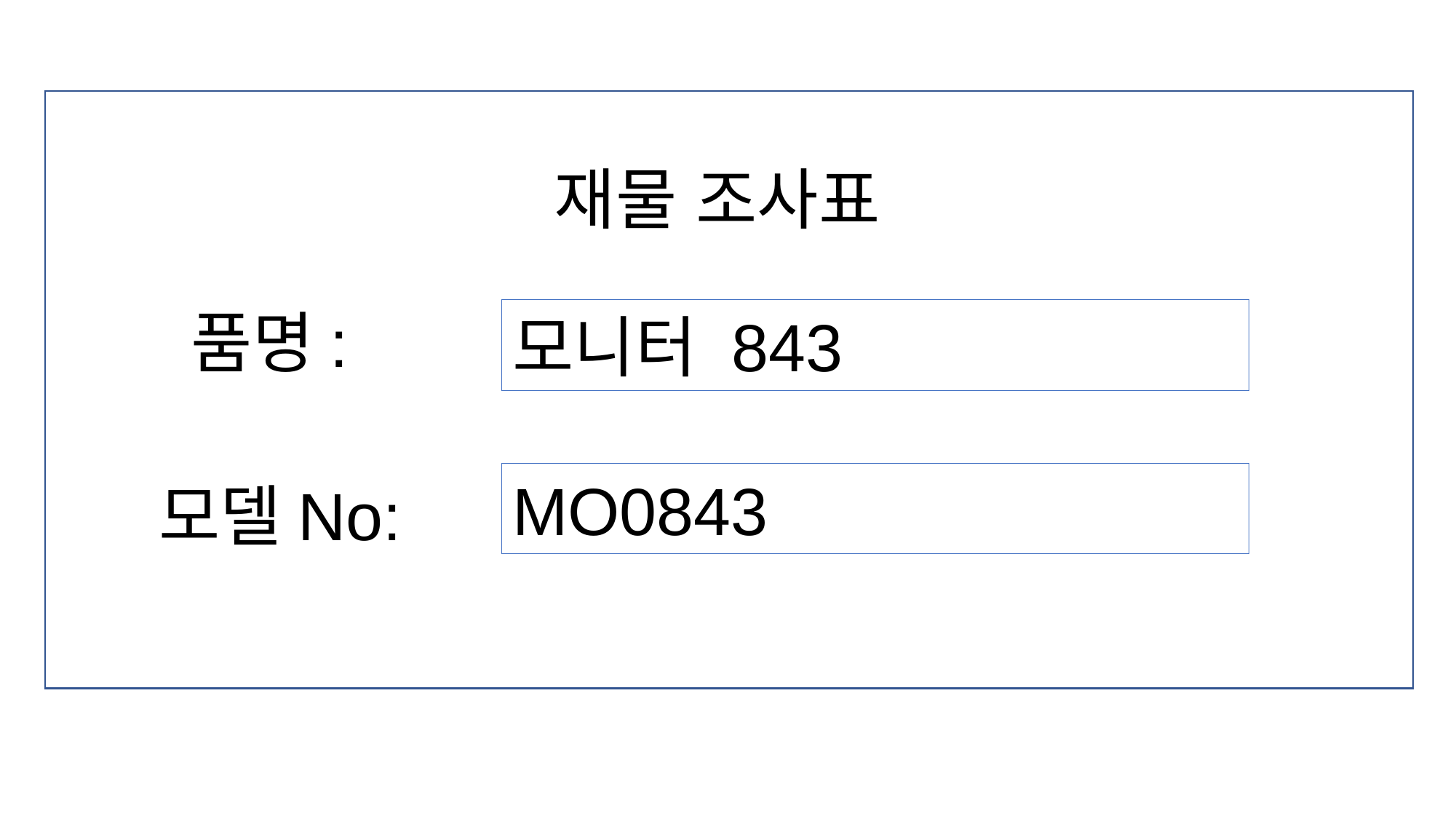

재물 조사표
품명:
모니터 843
MO0843
모델No: